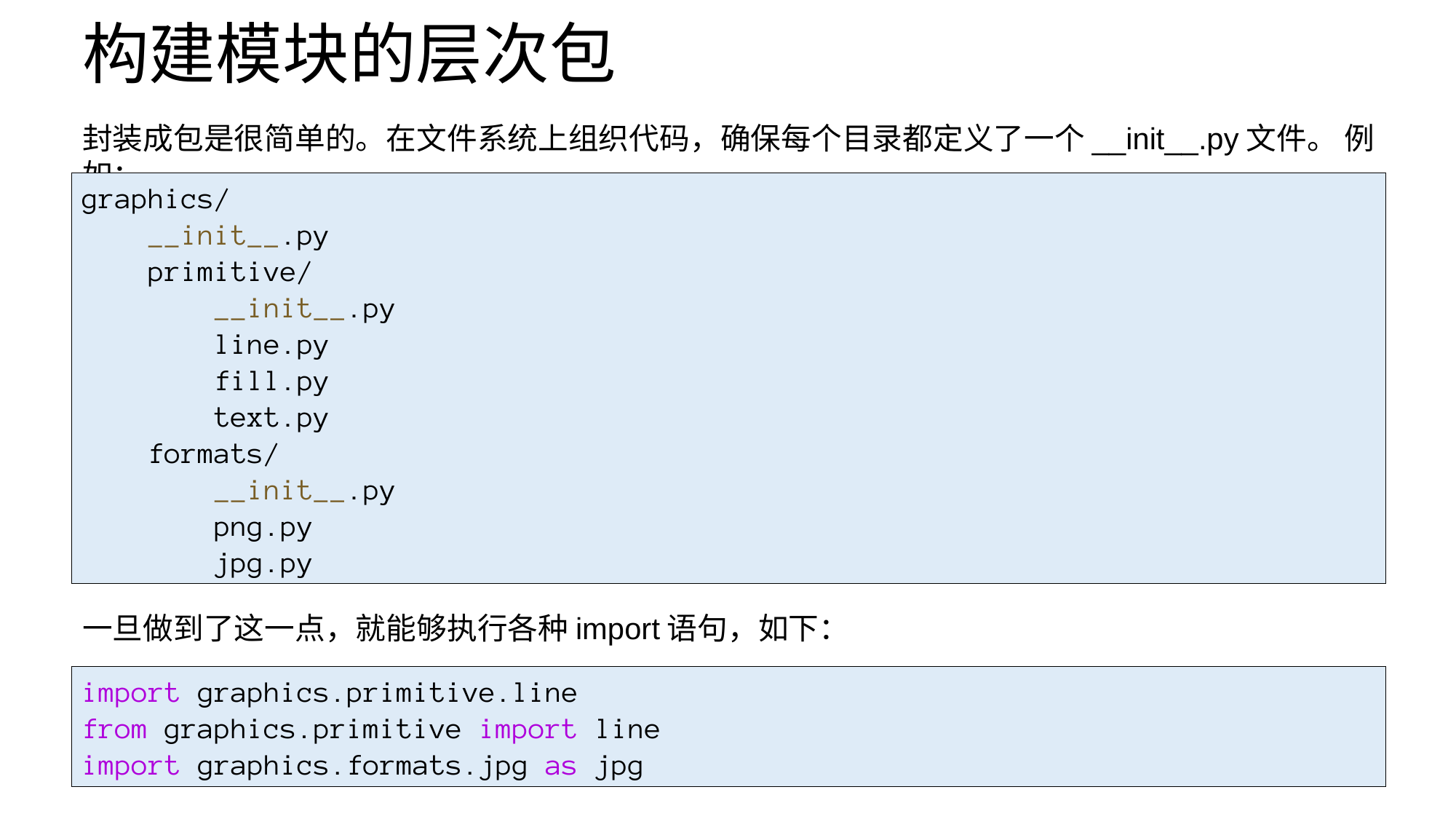

# 构建模块的层次包
封装成包是很简单的。在文件系统上组织代码，确保每个目录都定义了一个__init__.py文件。 例如：
graphics/
    __init__.py
    primitive/
        __init__.py
        line.py
        fill.py
        text.py
    formats/
        __init__.py
        png.py
        jpg.py
一旦做到了这一点，就能够执行各种import语句，如下：
import graphics.primitive.line
from graphics.primitive import line
import graphics.formats.jpg as jpg